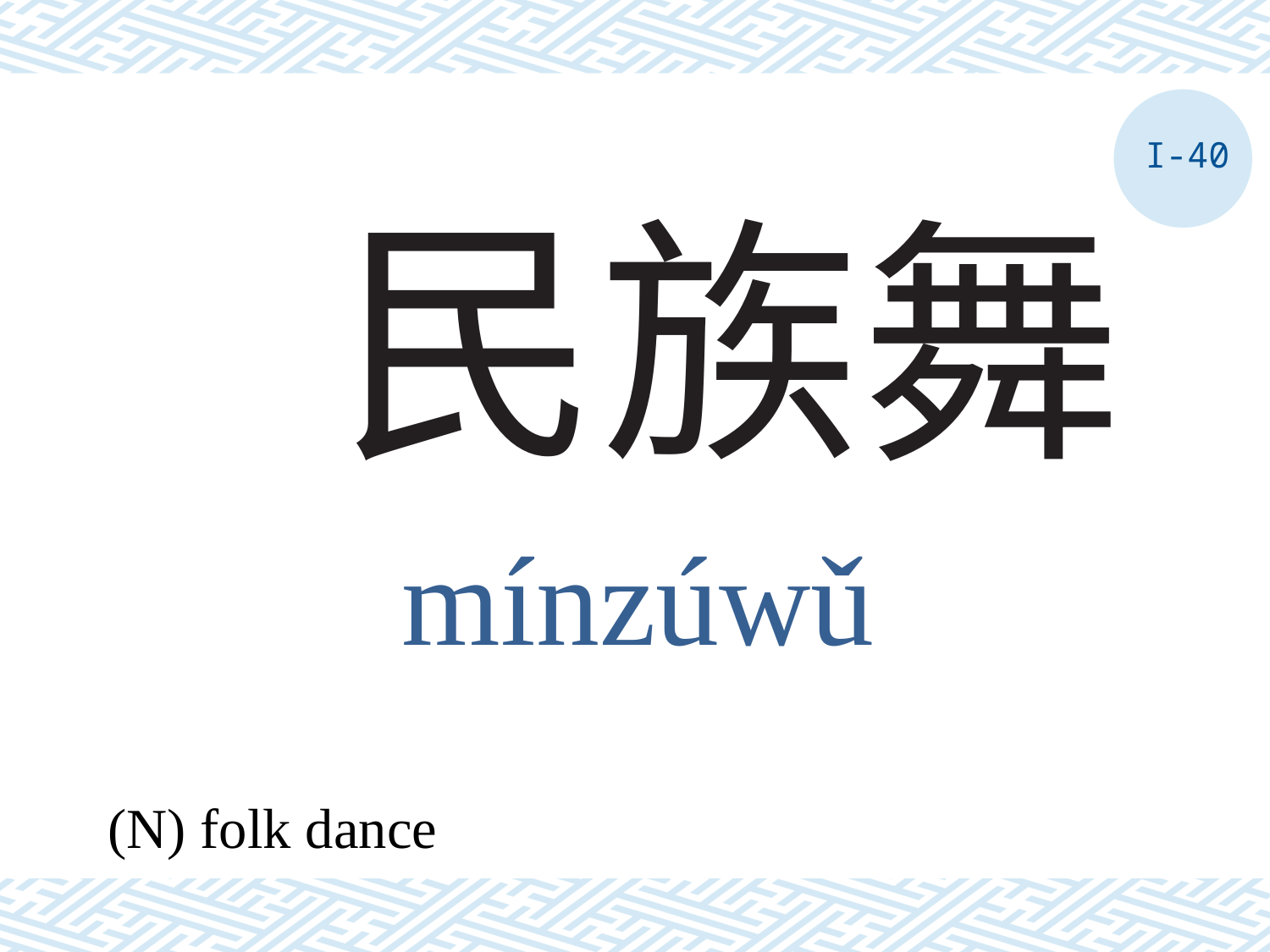

I-40

# 民族舞
mínzúwǔ
(N) folk dance